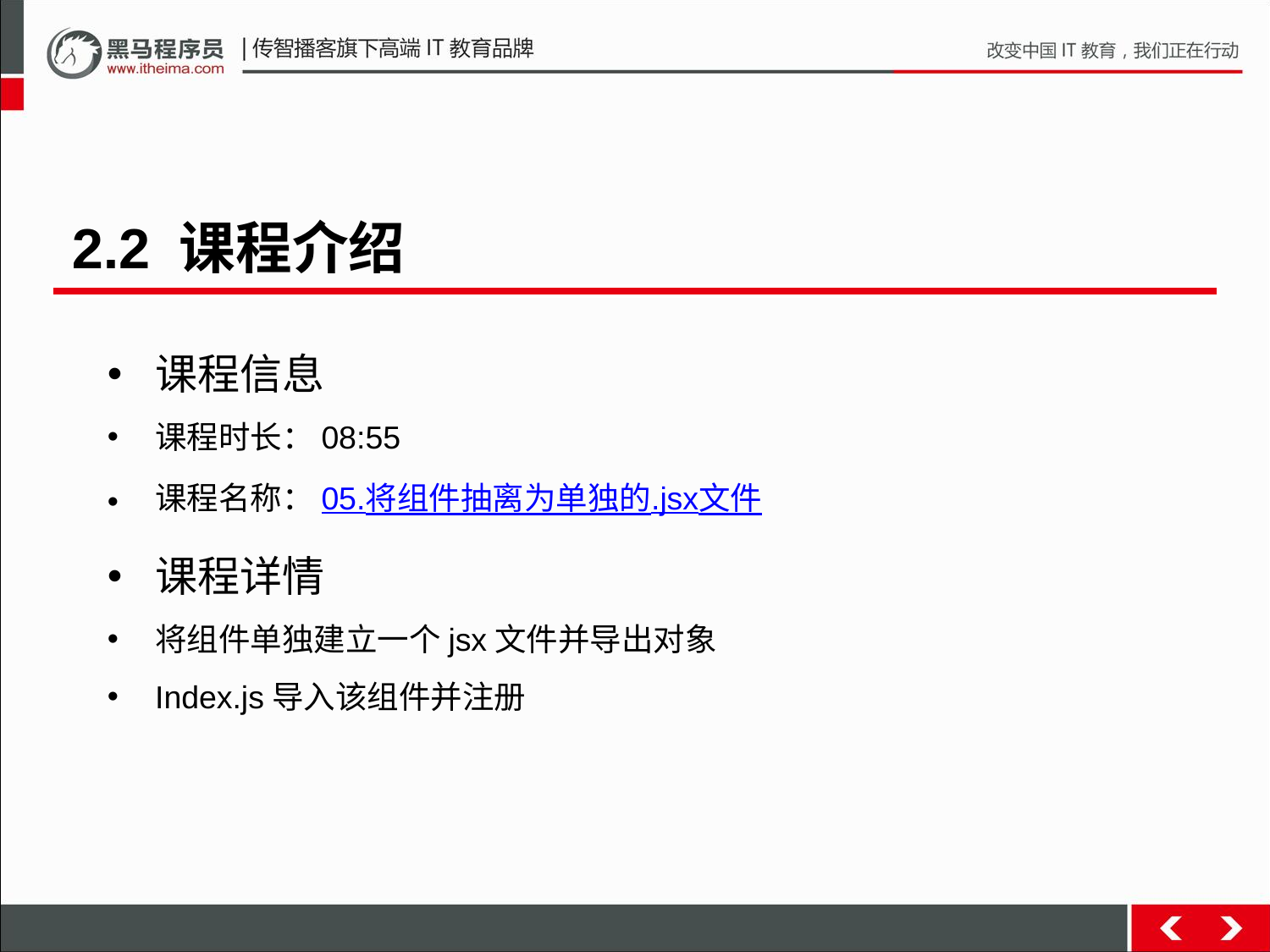

2.2 课程介绍
课程信息
课程时长：08:55
课程名称：05.将组件抽离为单独的.jsx文件
课程详情
将组件单独建立一个jsx文件并导出对象
Index.js导入该组件并注册